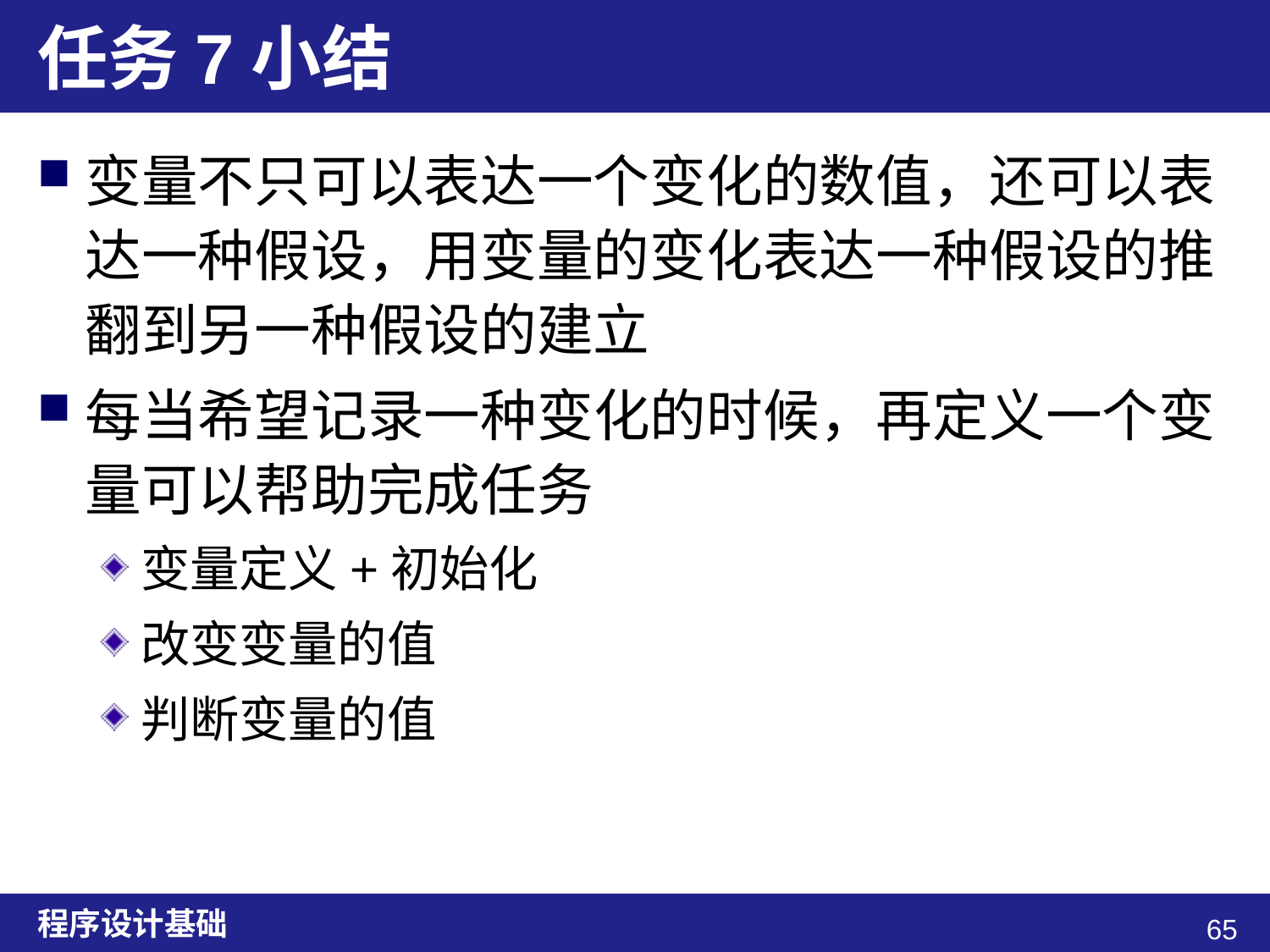

# 任务7小结
变量不只可以表达一个变化的数值，还可以表达一种假设，用变量的变化表达一种假设的推翻到另一种假设的建立
每当希望记录一种变化的时候，再定义一个变量可以帮助完成任务
变量定义+初始化
改变变量的值
判断变量的值